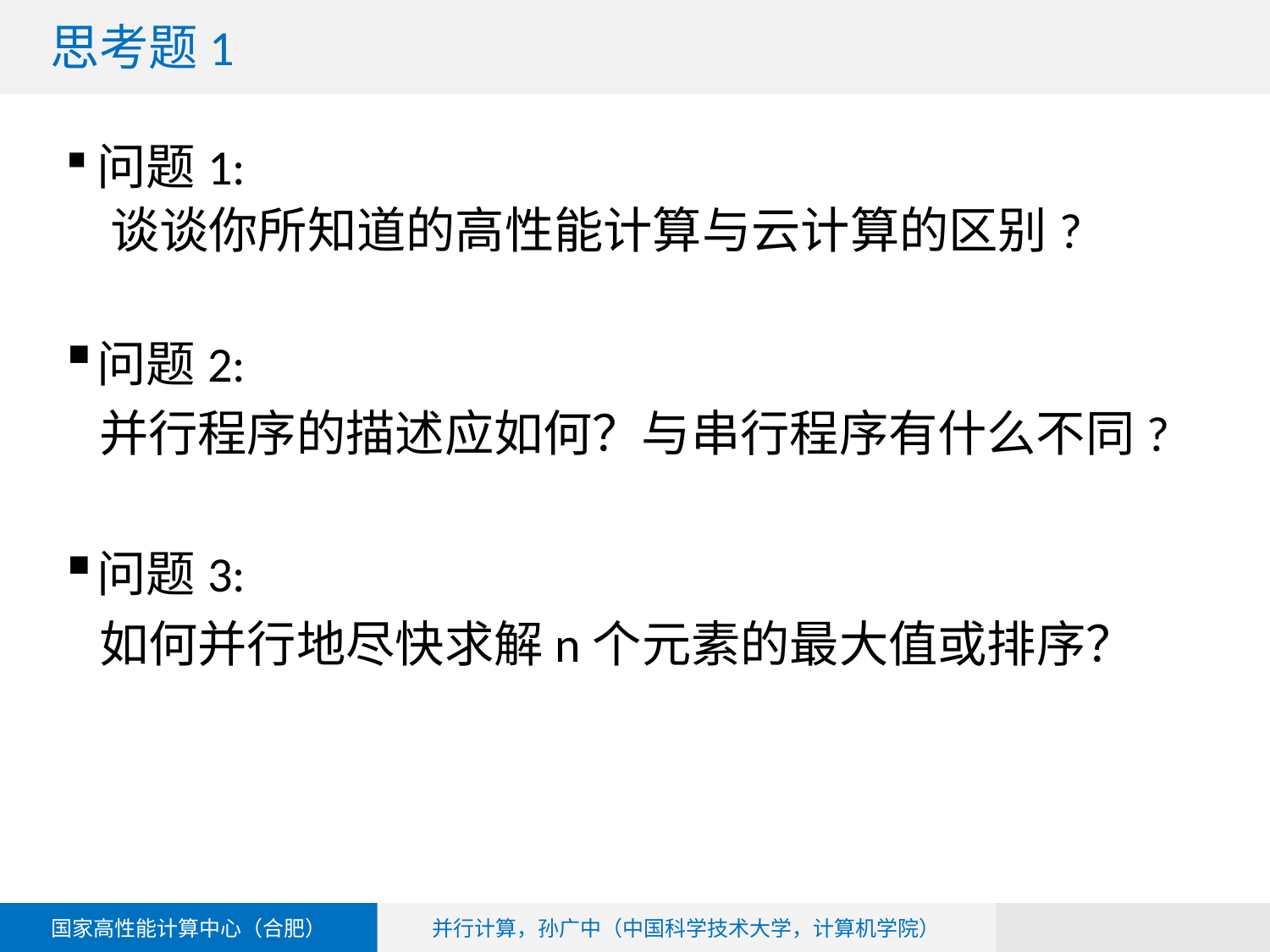

# 思考题1
问题1:
   谈谈你所知道的高性能计算与云计算的区别?

问题2:
  并行程序的描述应如何？与串行程序有什么不同?

问题3:
  如何并行地尽快求解n个元素的最大值或排序？